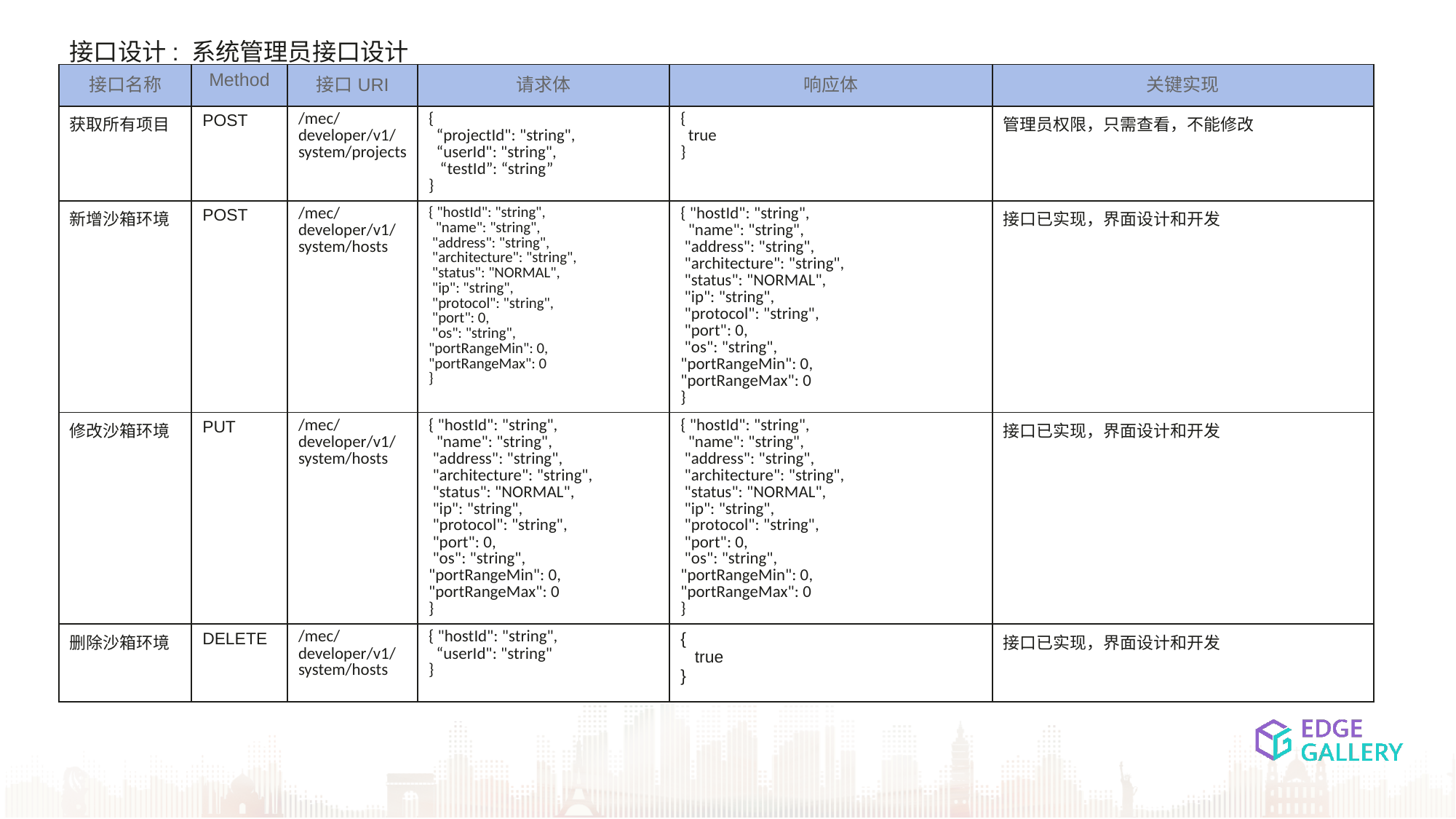

接口设计: 系统管理员接口设计
| 接口名称 | Method | 接口URI | 请求体 | 响应体 | 关键实现 |
| --- | --- | --- | --- | --- | --- |
| 获取所有项目 | POST | /mec/developer/v1/system/projects | { “projectId": "string", “userId": "string", “testId”: “string” } | { true } | 管理员权限，只需查看，不能修改 |
| 新增沙箱环境 | POST | /mec/developer/v1/system/hosts | { "hostId": "string", "name": "string", "address": "string", "architecture": "string", "status": "NORMAL", "ip": "string", "protocol": "string", "port": 0, "os": "string", "portRangeMin": 0, "portRangeMax": 0 } | { "hostId": "string", "name": "string", "address": "string", "architecture": "string", "status": "NORMAL", "ip": "string", "protocol": "string", "port": 0, "os": "string", "portRangeMin": 0, "portRangeMax": 0 } | 接口已实现，界面设计和开发 |
| 修改沙箱环境 | PUT | /mec/developer/v1/system/hosts | { "hostId": "string", "name": "string", "address": "string", "architecture": "string", "status": "NORMAL", "ip": "string", "protocol": "string", "port": 0, "os": "string", "portRangeMin": 0, "portRangeMax": 0 } | { "hostId": "string", "name": "string", "address": "string", "architecture": "string", "status": "NORMAL", "ip": "string", "protocol": "string", "port": 0, "os": "string", "portRangeMin": 0, "portRangeMax": 0 } | 接口已实现，界面设计和开发 |
| 删除沙箱环境 | DELETE | /mec/developer/v1/system/hosts | { "hostId": "string", “userId": "string" } | { true } | 接口已实现，界面设计和开发 |